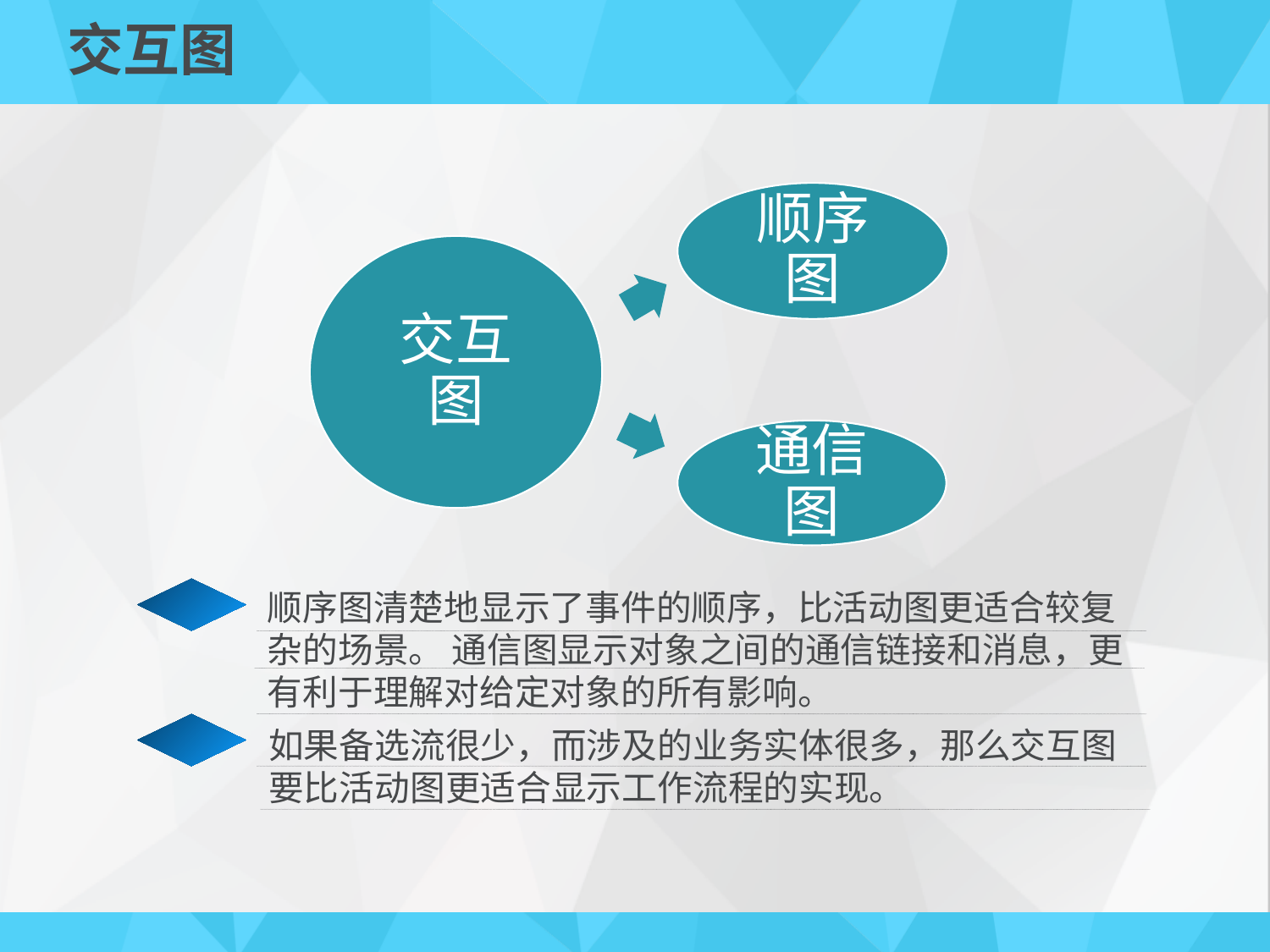

# 交互图
顺序图
交互图

通信图

顺序图清楚地显示了事件的顺序，比活动图更适合较复杂的场景。 通信图显示对象之间的通信链接和消息，更有利于理解对给定对象的所有影响。

如果备选流很少，而涉及的业务实体很多，那么交互图要比活动图更适合显示工作流程的实现。